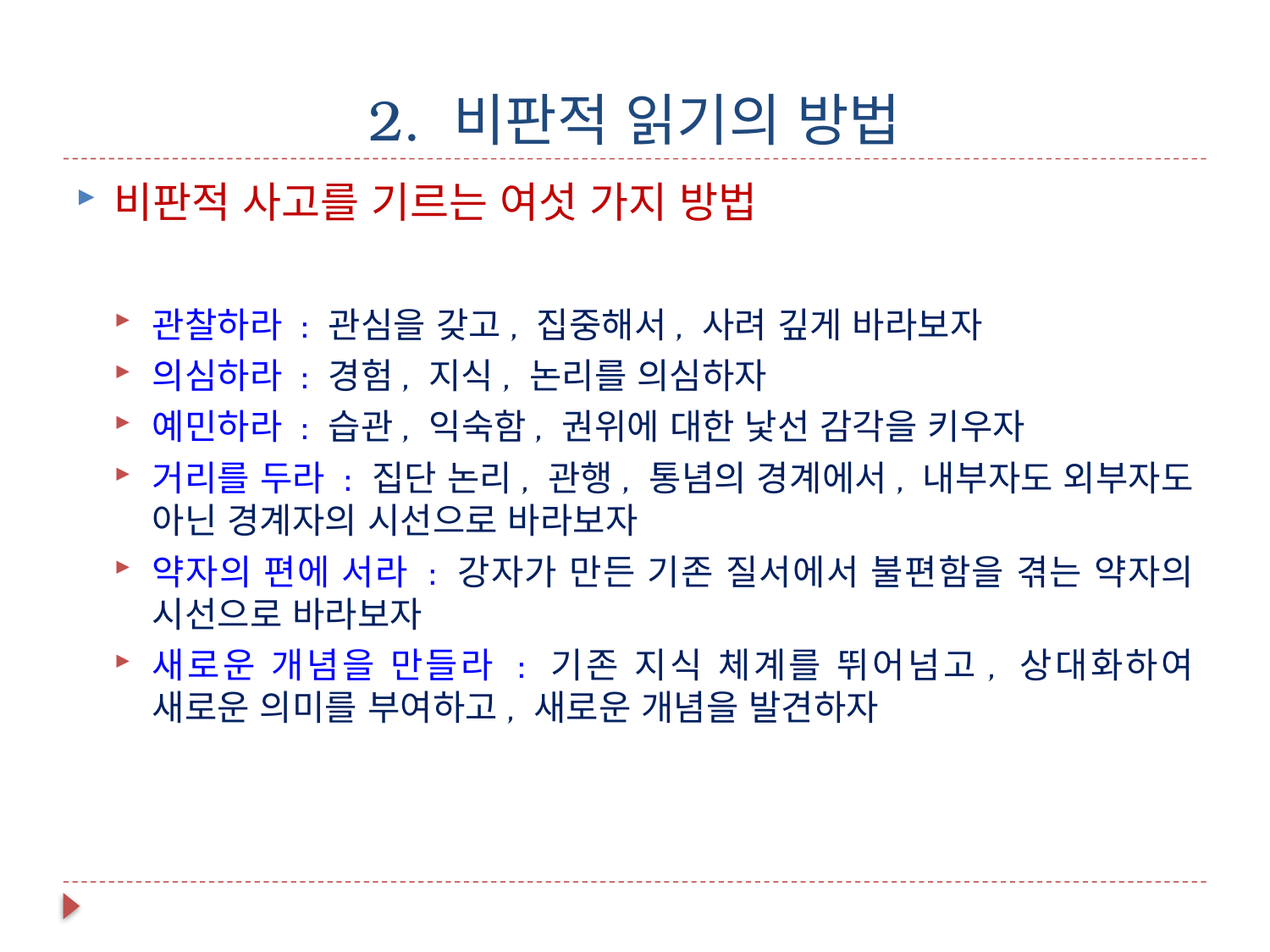

# 2. 비판적 읽기의 방법
비판적 사고를 기르는 여섯 가지 방법

관찰하라 : 관심을 갖고, 집중해서, 사려 깊게 바라보자
의심하라 : 경험, 지식, 논리를 의심하자
예민하라 : 습관, 익숙함, 권위에 대한 낯선 감각을 키우자
거리를 두라 : 집단 논리, 관행, 통념의 경계에서, 내부자도 외부자도 아닌 경계자의 시선으로 바라보자
약자의 편에 서라 : 강자가 만든 기존 질서에서 불편함을 겪는 약자의 시선으로 바라보자
새로운 개념을 만들라 : 기존 지식 체계를 뛰어넘고, 상대화하여 새로운 의미를 부여하고, 새로운 개념을 발견하자